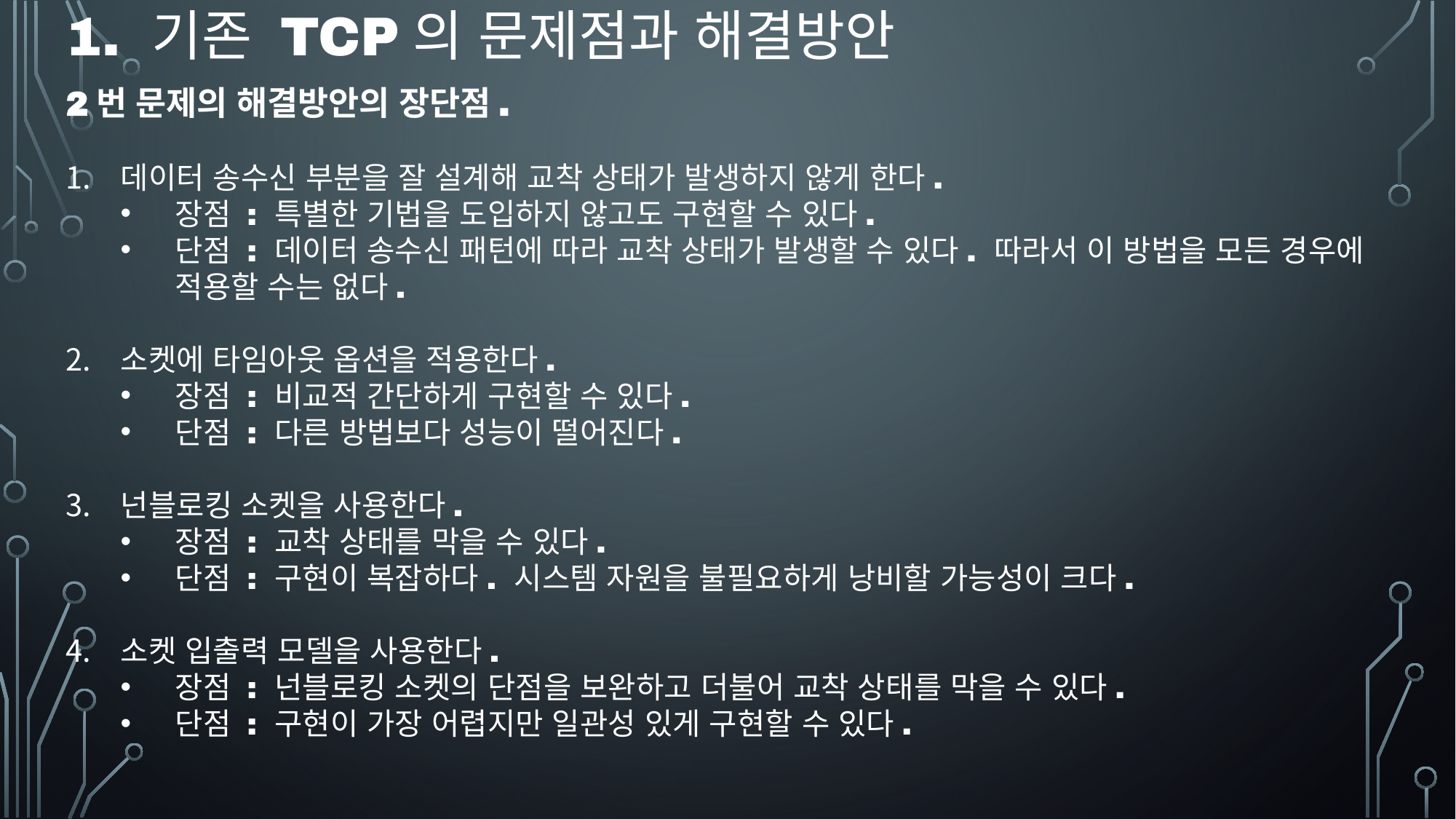

# 1. 기존 TCP의 문제점과 해결방안
2번 문제의 해결방안의 장단점.

데이터 송수신 부분을 잘 설계해 교착 상태가 발생하지 않게 한다.
장점 : 특별한 기법을 도입하지 않고도 구현할 수 있다.
단점 : 데이터 송수신 패턴에 따라 교착 상태가 발생할 수 있다. 따라서 이 방법을 모든 경우에 적용할 수는 없다.

소켓에 타임아웃 옵션을 적용한다.
장점 : 비교적 간단하게 구현할 수 있다.
단점 : 다른 방법보다 성능이 떨어진다.

넌블로킹 소켓을 사용한다.
장점 : 교착 상태를 막을 수 있다.
단점 : 구현이 복잡하다. 시스템 자원을 불필요하게 낭비할 가능성이 크다.

소켓 입출력 모델을 사용한다.
장점 : 넌블로킹 소켓의 단점을 보완하고 더불어 교착 상태를 막을 수 있다.
단점 : 구현이 가장 어렵지만 일관성 있게 구현할 수 있다.